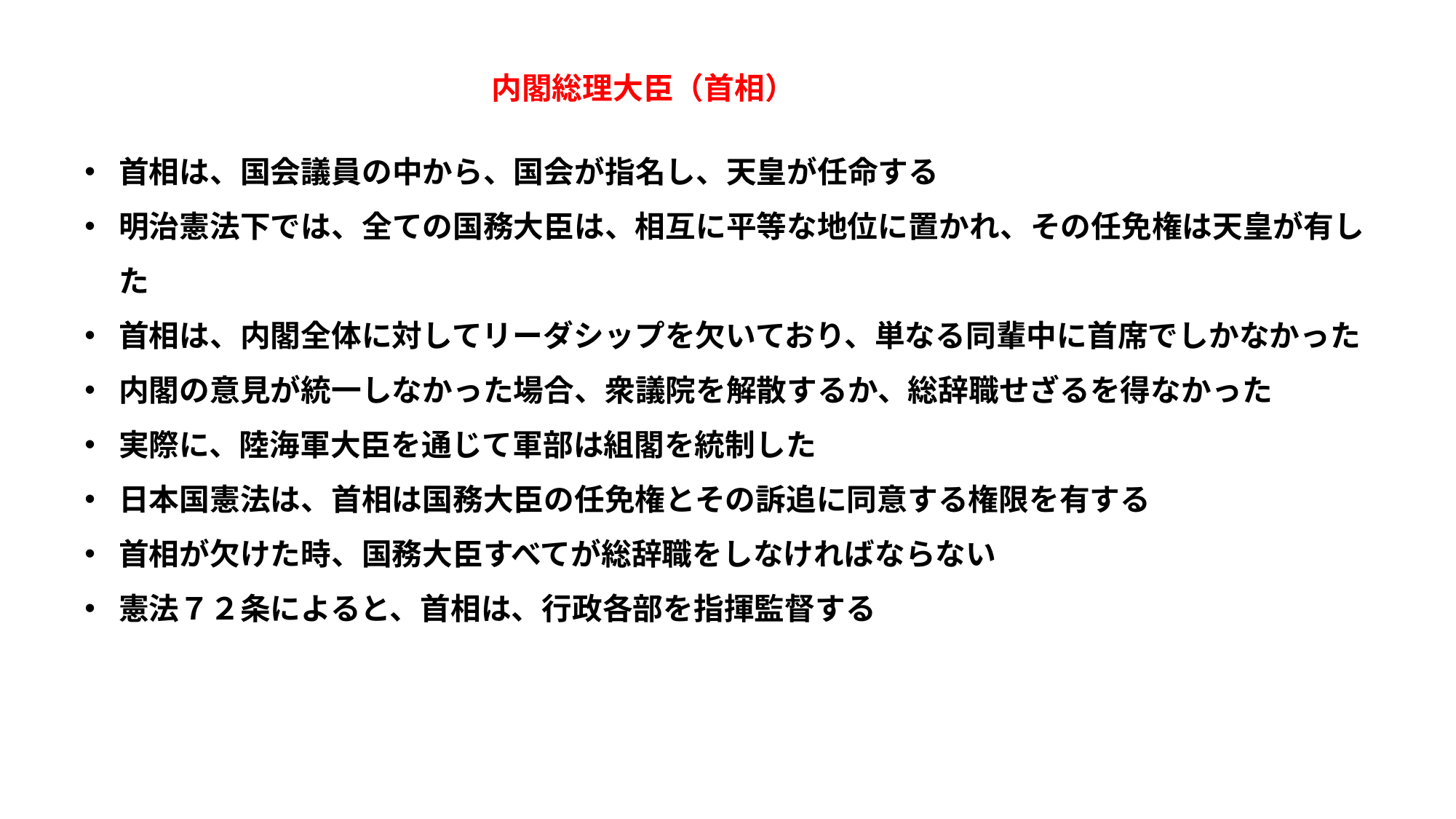

内閣総理大臣（首相）
首相は、国会議員の中から、国会が指名し、天皇が任命する
明治憲法下では、全ての国務大臣は、相互に平等な地位に置かれ、その任免権は天皇が有した
首相は、内閣全体に対してリーダシップを欠いており、単なる同輩中に首席でしかなかった
内閣の意見が統一しなかった場合、衆議院を解散するか、総辞職せざるを得なかった
実際に、陸海軍大臣を通じて軍部は組閣を統制した
日本国憲法は、首相は国務大臣の任免権とその訴追に同意する権限を有する
首相が欠けた時、国務大臣すべてが総辞職をしなければならない
憲法７２条によると、首相は、行政各部を指揮監督する